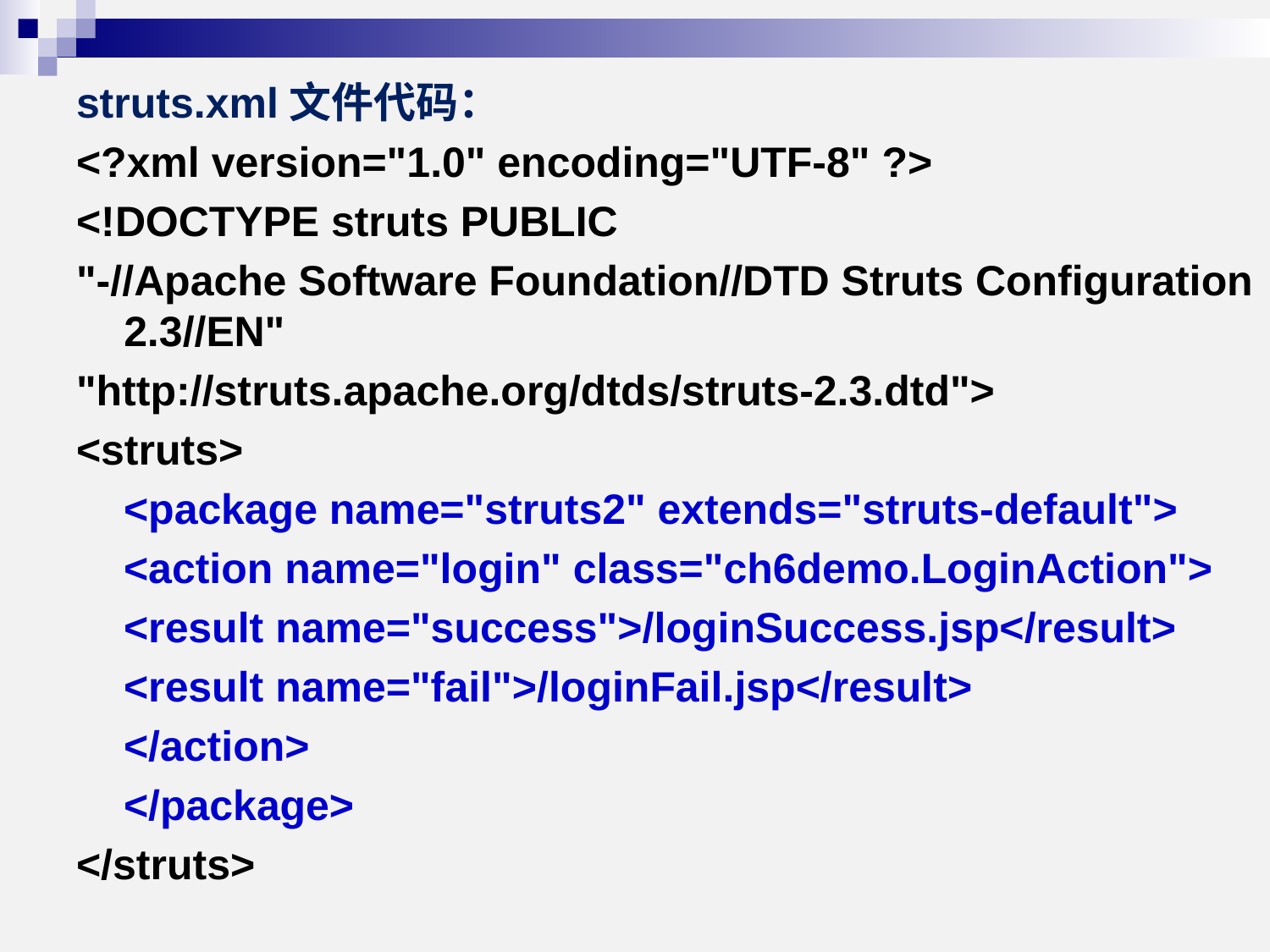

struts.xml文件代码：
<?xml version="1.0" encoding="UTF-8" ?>
<!DOCTYPE struts PUBLIC
"-//Apache Software Foundation//DTD Struts Configuration 2.3//EN"
"http://struts.apache.org/dtds/struts-2.3.dtd">
<struts>
    <package name="struts2" extends="struts-default">
    <action name="login" class="ch6demo.LoginAction">
    <result name="success">/loginSuccess.jsp</result>
    <result name="fail">/loginFail.jsp</result>
    </action>
    </package>
</struts>
10